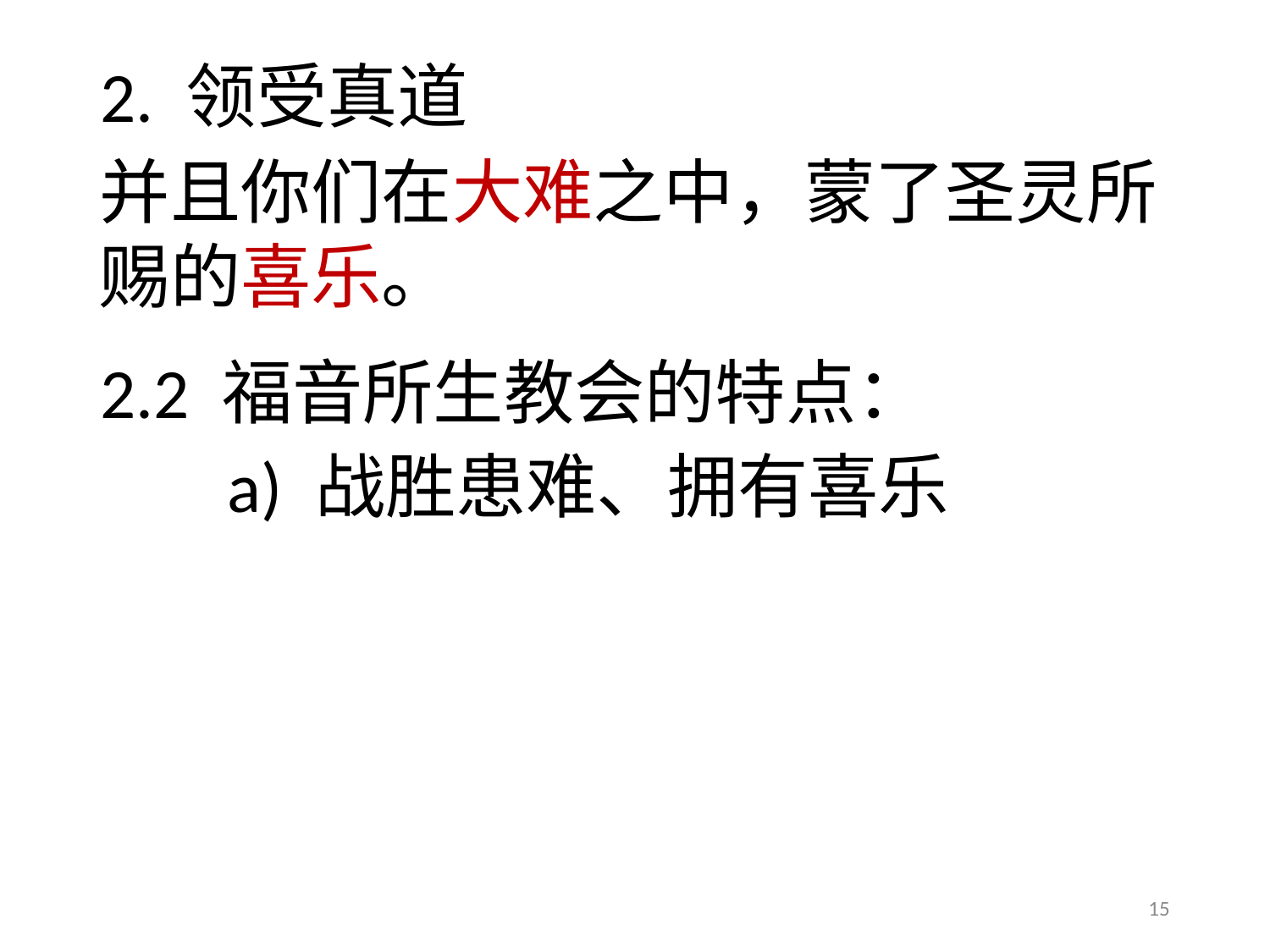

# 2. 领受真道
并且你们在大难之中，蒙了圣灵所赐的喜乐。

2.2 福音所生教会的特点：
	a) 战胜患难、拥有喜乐
15